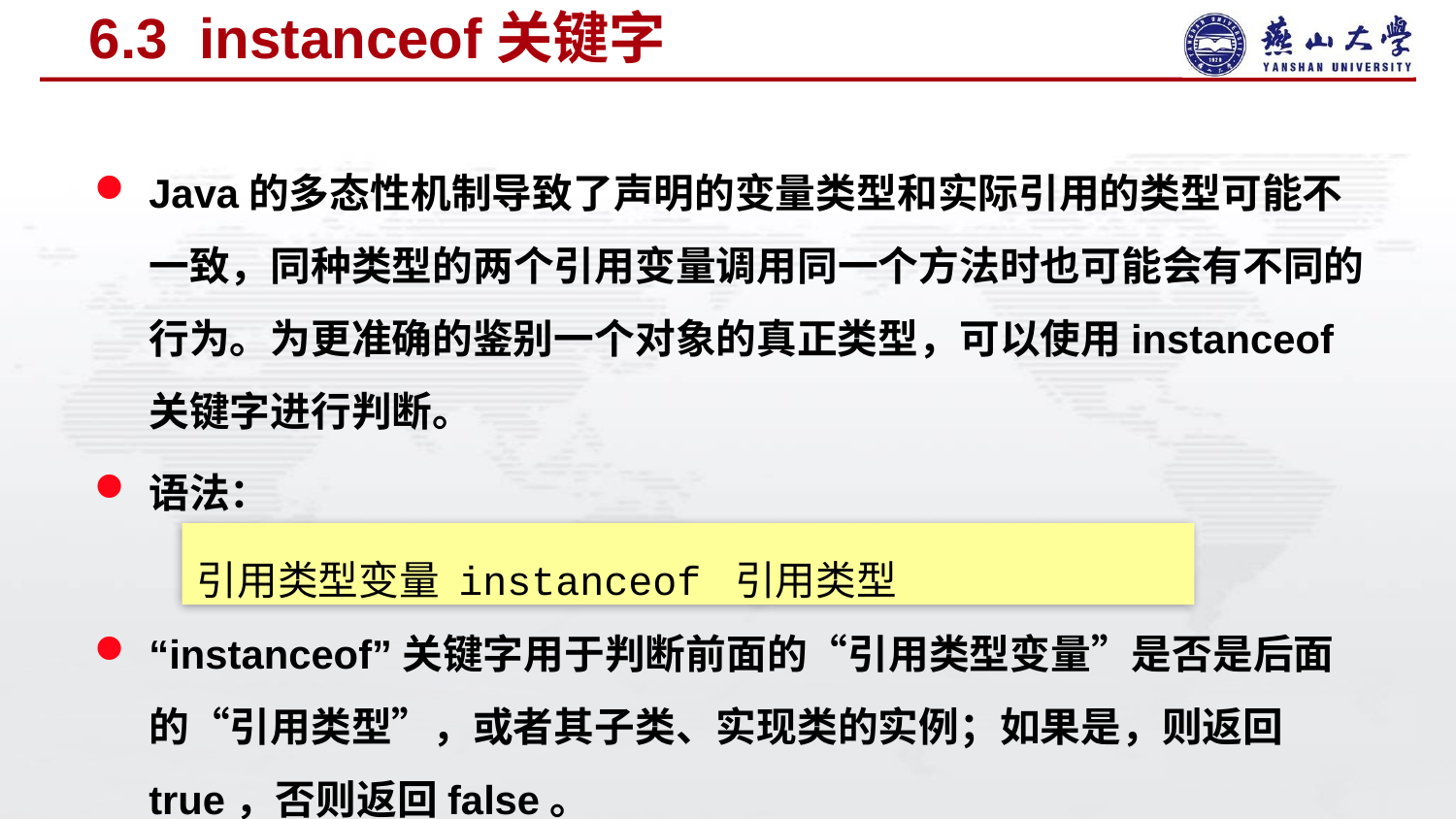

# 6.3  instanceof关键字
Java的多态性机制导致了声明的变量类型和实际引用的类型可能不一致，同种类型的两个引用变量调用同一个方法时也可能会有不同的行为。为更准确的鉴别一个对象的真正类型，可以使用instanceof关键字进行判断。
语法：

“instanceof”关键字用于判断前面的“引用类型变量”是否是后面的“引用类型”，或者其子类、实现类的实例；如果是，则返回true，否则返回false。

引用类型变量 instanceof 引用类型